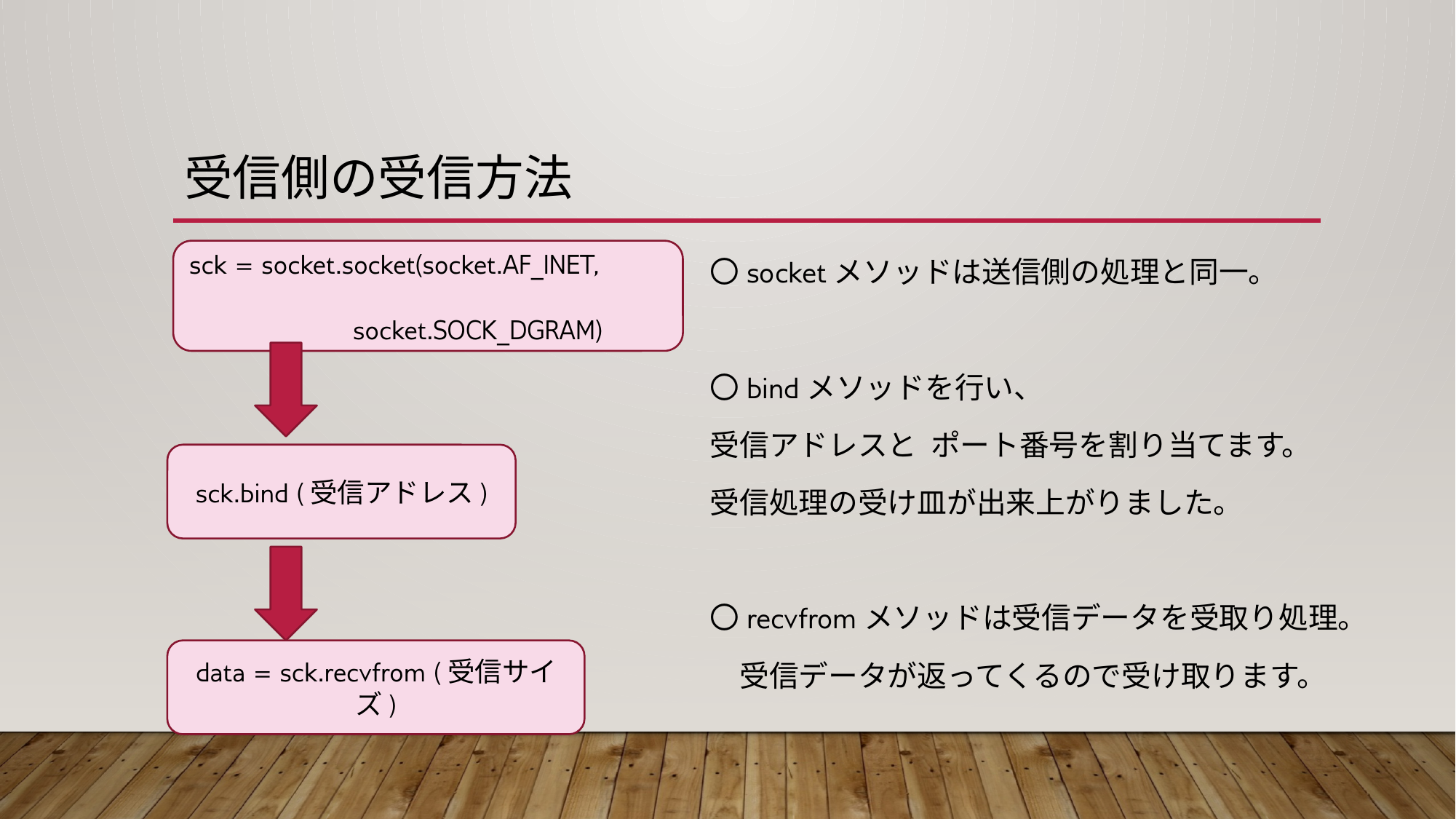

# 受信側の受信方法
sck = socket.socket(socket.AF_INET,
                    socket.SOCK_DGRAM)
〇socketメソッドは送信側の処理と同一。

〇bindメソッドを行い、
受信アドレスと  ポート番号を割り当てます。
受信処理の受け皿が出来上がりました。

〇recvfromメソッドは受信データを受取り処理。
　受信データが返ってくるので受け取ります。

sck.bind (受信アドレス)

data = sck.recvfrom (受信サイズ)